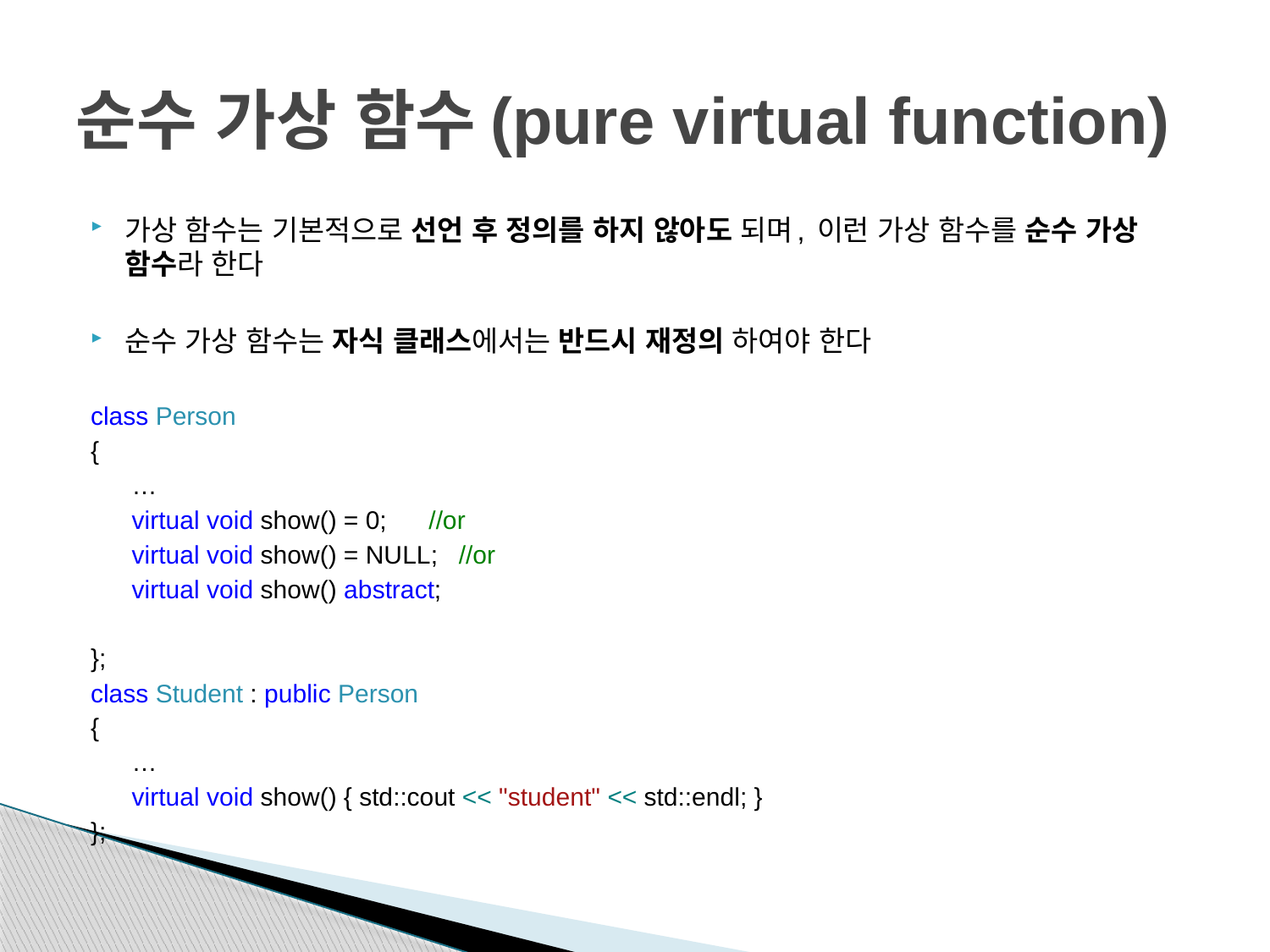

# 순수 가상 함수(pure virtual function)
가상 함수는 기본적으로 선언 후 정의를 하지 않아도 되며, 이런 가상 함수를 순수 가상 함수라 한다

순수 가상 함수는 자식 클래스에서는 반드시 재정의 하여야 한다

class Person
{
	 …
	 virtual void show() = 0;      //or
	 virtual void show() = NULL;   //or
	 virtual void show() abstract;

};
class Student : public Person
{
	 …
	 virtual void show() { std::cout << "student" << std::endl; }
};